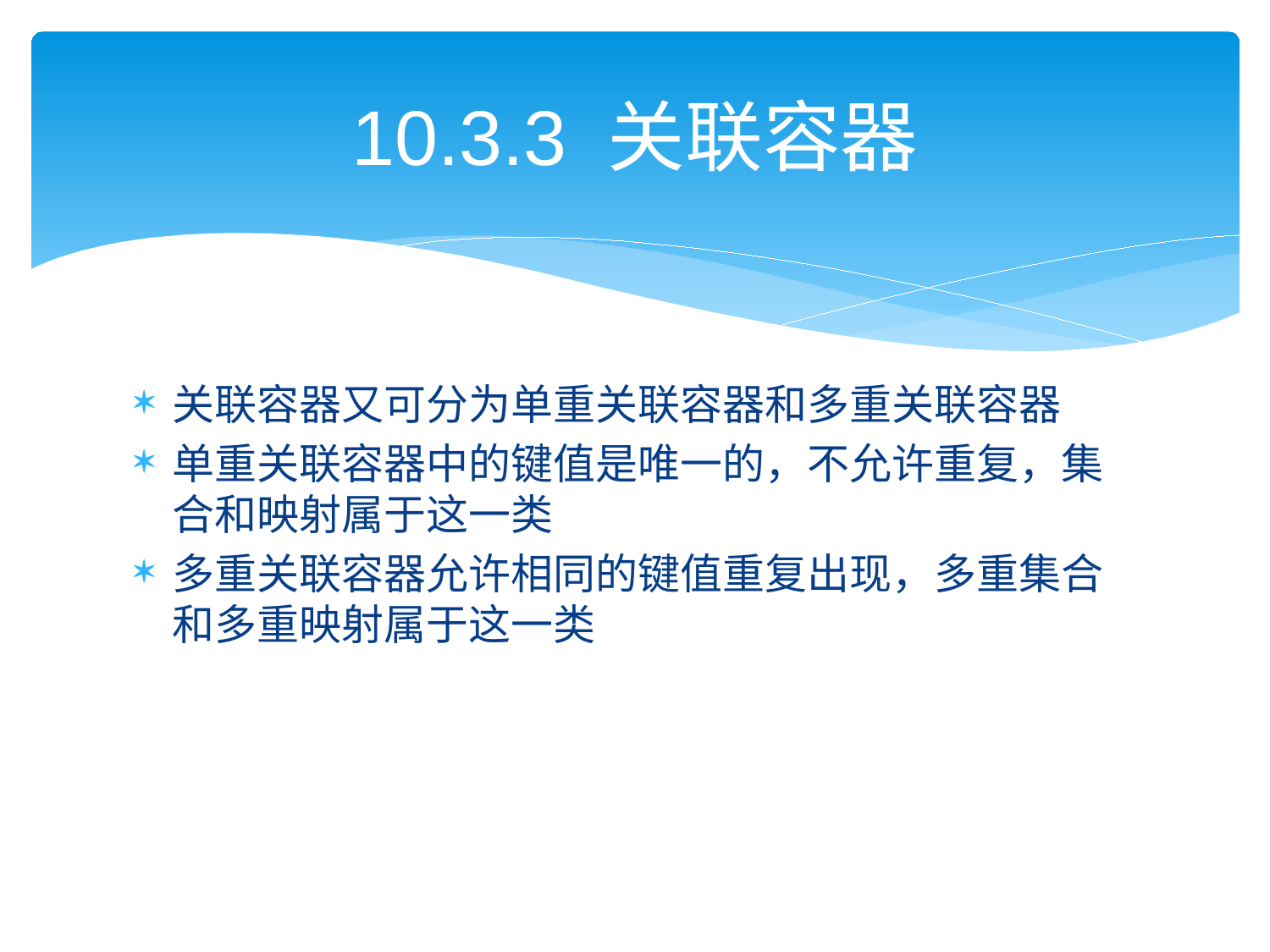

# 10.3.3 关联容器
关联容器又可分为单重关联容器和多重关联容器
单重关联容器中的键值是唯一的，不允许重复，集合和映射属于这一类
多重关联容器允许相同的键值重复出现，多重集合和多重映射属于这一类